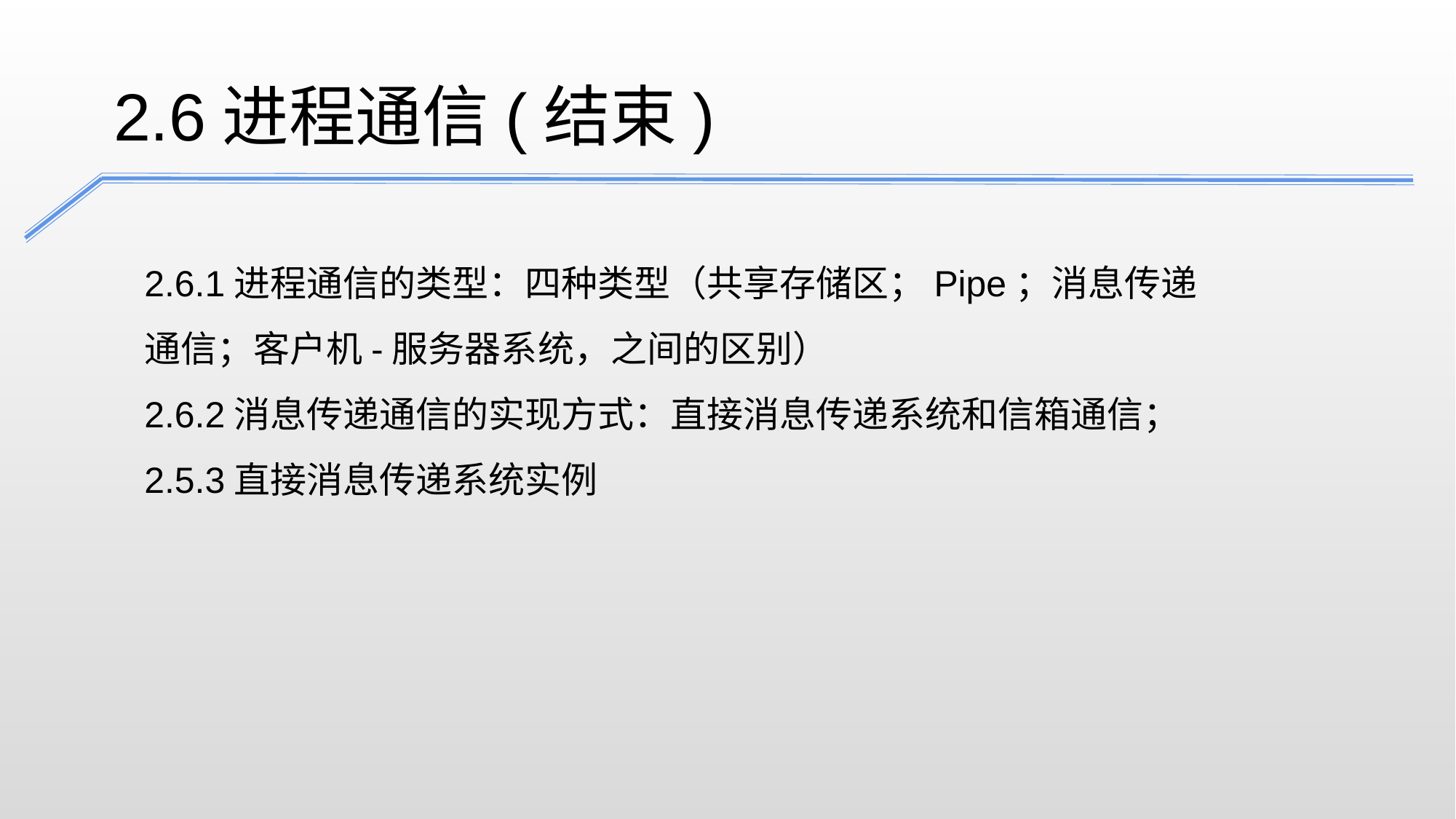

2.6进程通信(结束)
2.6.1进程通信的类型：四种类型（共享存储区；Pipe；消息传递通信；客户机-服务器系统，之间的区别）
2.6.2消息传递通信的实现方式：直接消息传递系统和信箱通信；
2.5.3直接消息传递系统实例